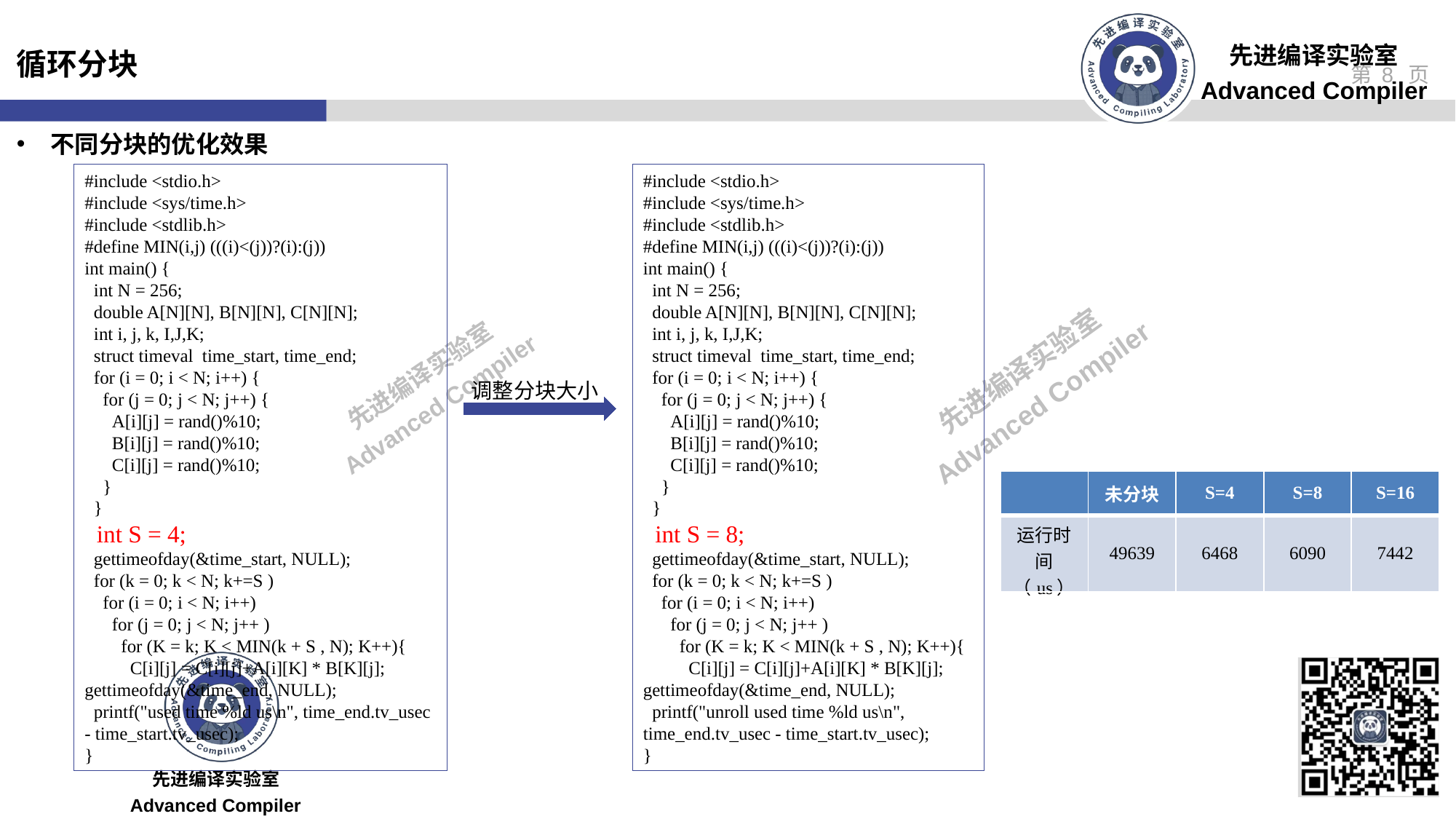

循环分块
不同分块的优化效果
#include <stdio.h>
#include <sys/time.h>
#include <stdlib.h>
#define MIN(i,j) (((i)<(j))?(i):(j))
int main() {
  int N = 256;
  double A[N][N], B[N][N], C[N][N];
  int i, j, k, I,J,K;
  struct timeval  time_start, time_end;
  for (i = 0; i < N; i++) {
    for (j = 0; j < N; j++) {
      A[i][j] = rand()%10;
      B[i][j] = rand()%10;
      C[i][j] = rand()%10;
    }
  }
  int S = 4;
  gettimeofday(&time_start, NULL);
  for (k = 0; k < N; k+=S )
    for (i = 0; i < N; i++)
      for (j = 0; j < N; j++ )
        for (K = k; K < MIN(k + S , N); K++){
          C[i][j] = C[i][j]+A[i][K] * B[K][j];
gettimeofday(&time_end, NULL);
  printf("used time %ld us\n", time_end.tv_usec - time_start.tv_usec);
}
#include <stdio.h>
#include <sys/time.h>
#include <stdlib.h>
#define MIN(i,j) (((i)<(j))?(i):(j))
int main() {
  int N = 256;
  double A[N][N], B[N][N], C[N][N];
  int i, j, k, I,J,K;
  struct timeval  time_start, time_end;
  for (i = 0; i < N; i++) {
    for (j = 0; j < N; j++) {
      A[i][j] = rand()%10;
      B[i][j] = rand()%10;
      C[i][j] = rand()%10;
    }
  }
  int S = 8;
  gettimeofday(&time_start, NULL);
  for (k = 0; k < N; k+=S )
    for (i = 0; i < N; i++)
      for (j = 0; j < N; j++ )
        for (K = k; K < MIN(k + S , N); K++){
          C[i][j] = C[i][j]+A[i][K] * B[K][j];
gettimeofday(&time_end, NULL);
  printf("unroll used time %ld us\n", time_end.tv_usec - time_start.tv_usec);
}
调整分块大小

|  | 未分块 | S=4 | S=8 | S=16 |
| --- | --- | --- | --- | --- |
| 运行时间（us） | 49639 | 6468 | 6090 | 7442 |